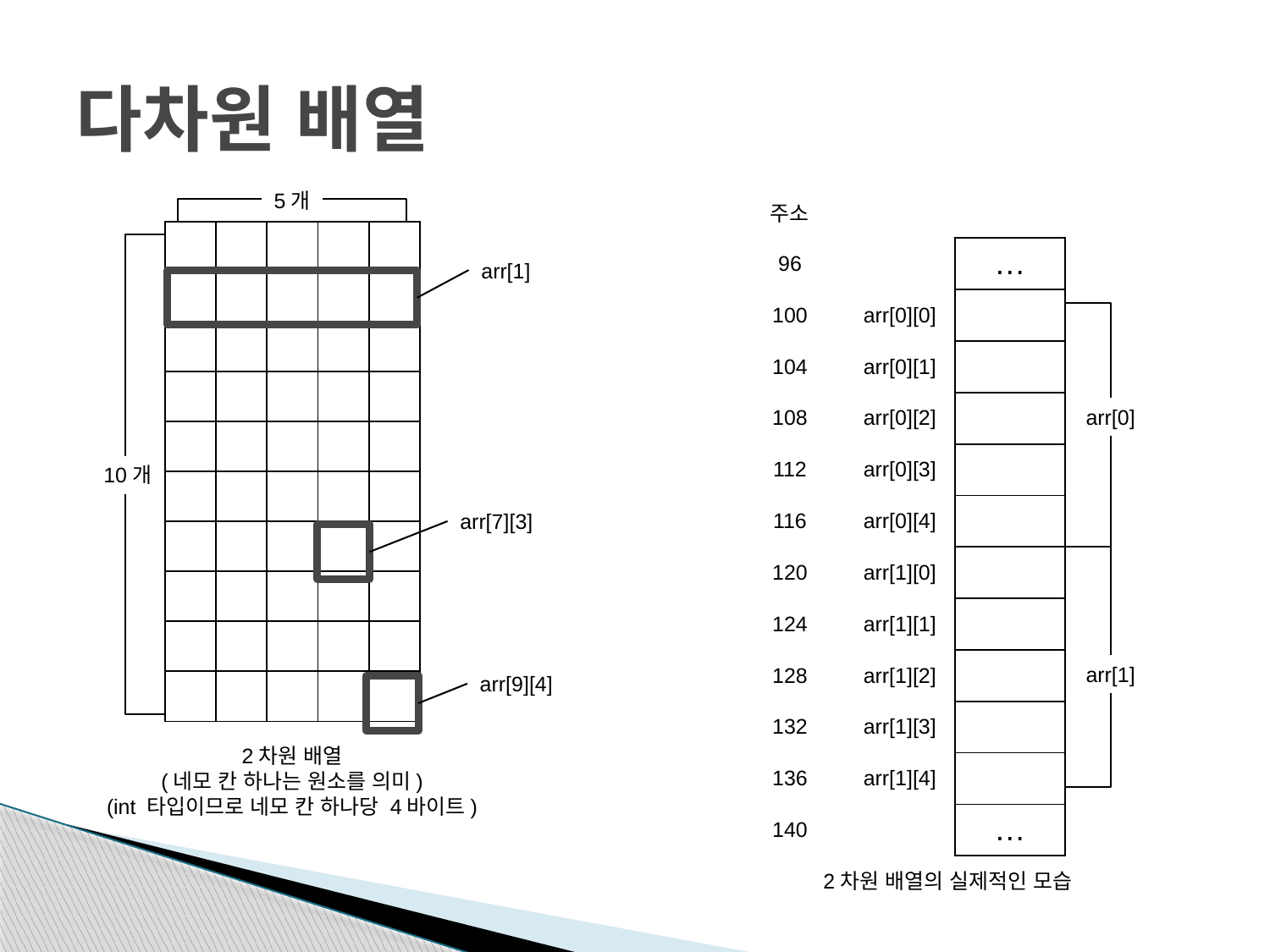

# 다차원 배열
5개
| 주소 |  |  |
| --- | --- | --- |
| 96 |  | … |
| 100 | arr[0][0] |  |
| 104 | arr[0][1] |  |
| 108 | arr[0][2] |  |
| 112 | arr[0][3] |  |
| 116 | arr[0][4] |  |
| 120 | arr[1][0] |  |
| 124 | arr[1][1] |  |
| 128 | arr[1][2] |  |
| 132 | arr[1][3] |  |
| 136 | arr[1][4] |  |
| 140 |  | … |
|  |  |  |  |  |
| --- | --- | --- | --- | --- |
|  |  |  |  |  |
|  |  |  |  |  |
|  |  |  |  |  |
|  |  |  |  |  |
|  |  |  |  |  |
|  |  |  |  |  |
|  |  |  |  |  |
|  |  |  |  |  |
|  |  |  |  |  |
arr[1]

arr[0]
10개
arr[7][3]

arr[1]
arr[9][4]

2차원 배열
(네모 칸 하나는 원소를 의미)
(int 타입이므로 네모 칸 하나당 4바이트)
2차원 배열의 실제적인 모습